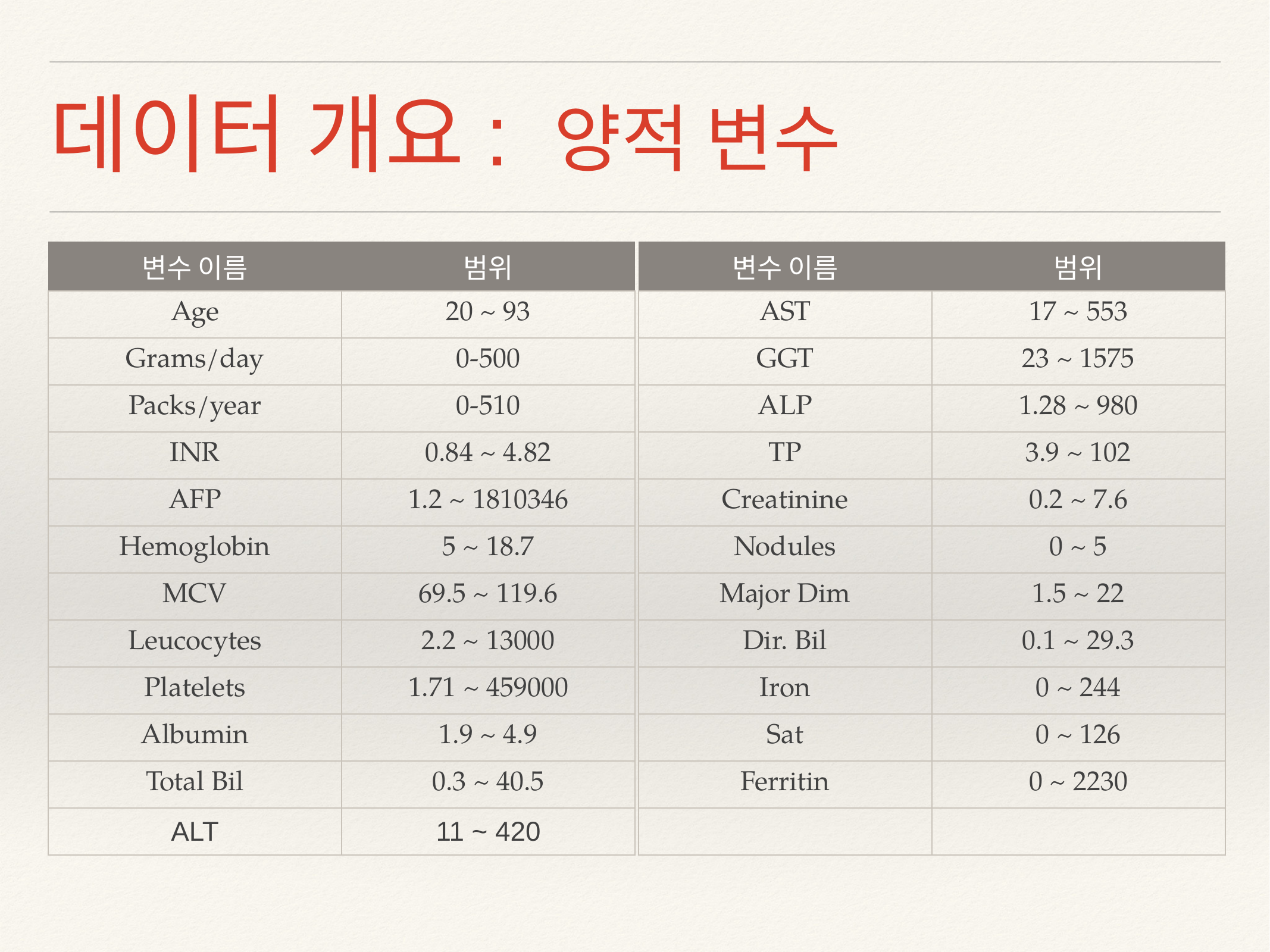

# 데이터 개요: 양적 변수
| 변수 이름 | 범위 |
| --- | --- |
| Age | 20 ~ 93 |
| Grams/day | 0-500 |
| Packs/year | 0-510 |
| INR | 0.84 ~ 4.82 |
| AFP | 1.2 ~ 1810346 |
| Hemoglobin | 5 ~ 18.7 |
| MCV | 69.5 ~ 119.6 |
| Leucocytes | 2.2 ~ 13000 |
| Platelets | 1.71 ~ 459000 |
| Albumin | 1.9 ~ 4.9 |
| Total Bil | 0.3 ~ 40.5 |
| ALT | 11 ~ 420 |
| 변수 이름 | 범위 |
| --- | --- |
| AST | 17 ~ 553 |
| GGT | 23 ~ 1575 |
| ALP | 1.28 ~ 980 |
| TP | 3.9 ~ 102 |
| Creatinine | 0.2 ~ 7.6 |
| Nodules | 0 ~ 5 |
| Major Dim | 1.5 ~ 22 |
| Dir. Bil | 0.1 ~ 29.3 |
| Iron | 0 ~ 244 |
| Sat | 0 ~ 126 |
| Ferritin | 0 ~ 2230 |
|  |  |